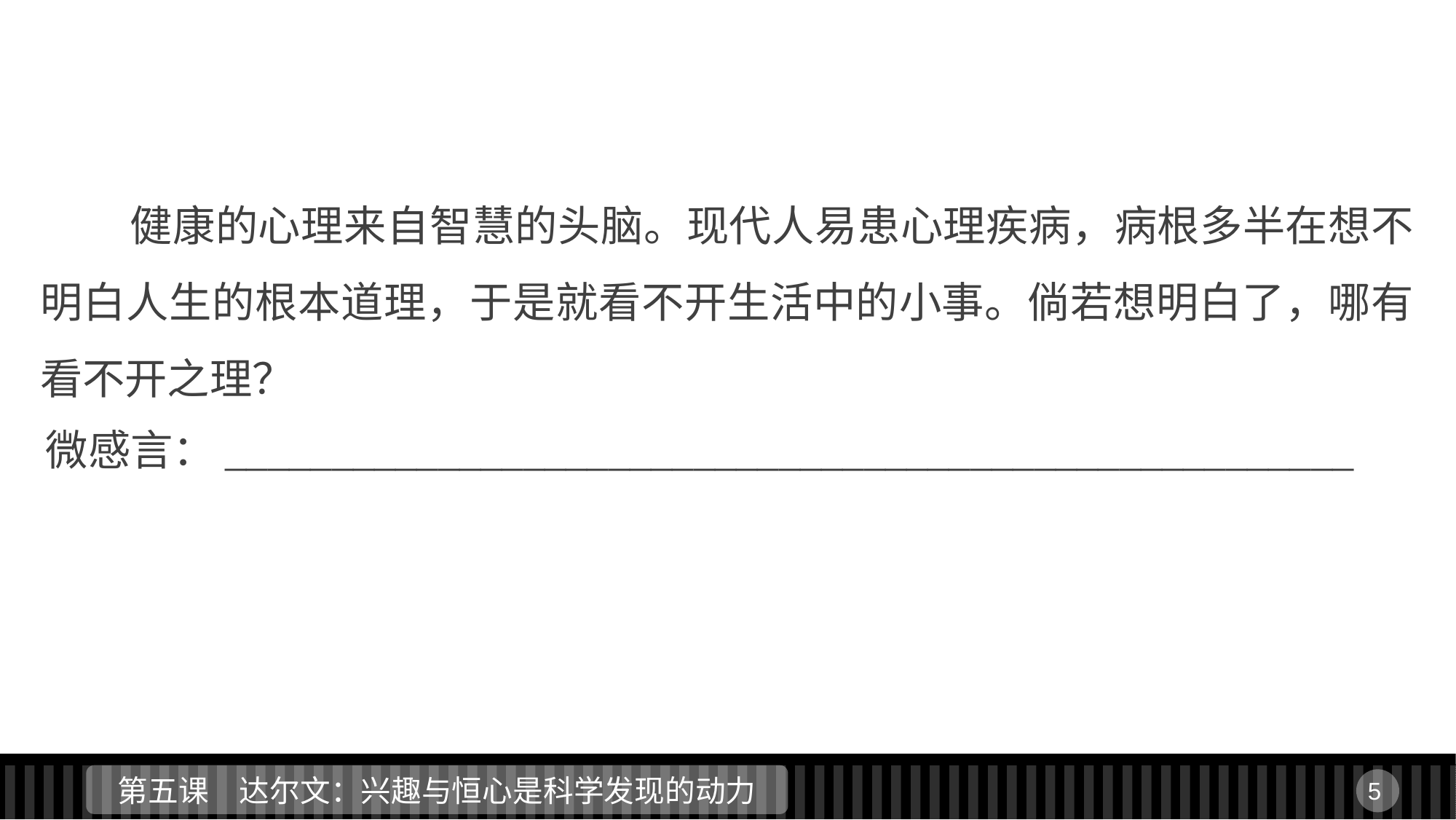

健康的心理来自智慧的头脑。现代人易患心理疾病，病根多半在想不明白人生的根本道理，于是就看不开生活中的小事。倘若想明白了，哪有看不开之理？
微感言：_____________________________________________________